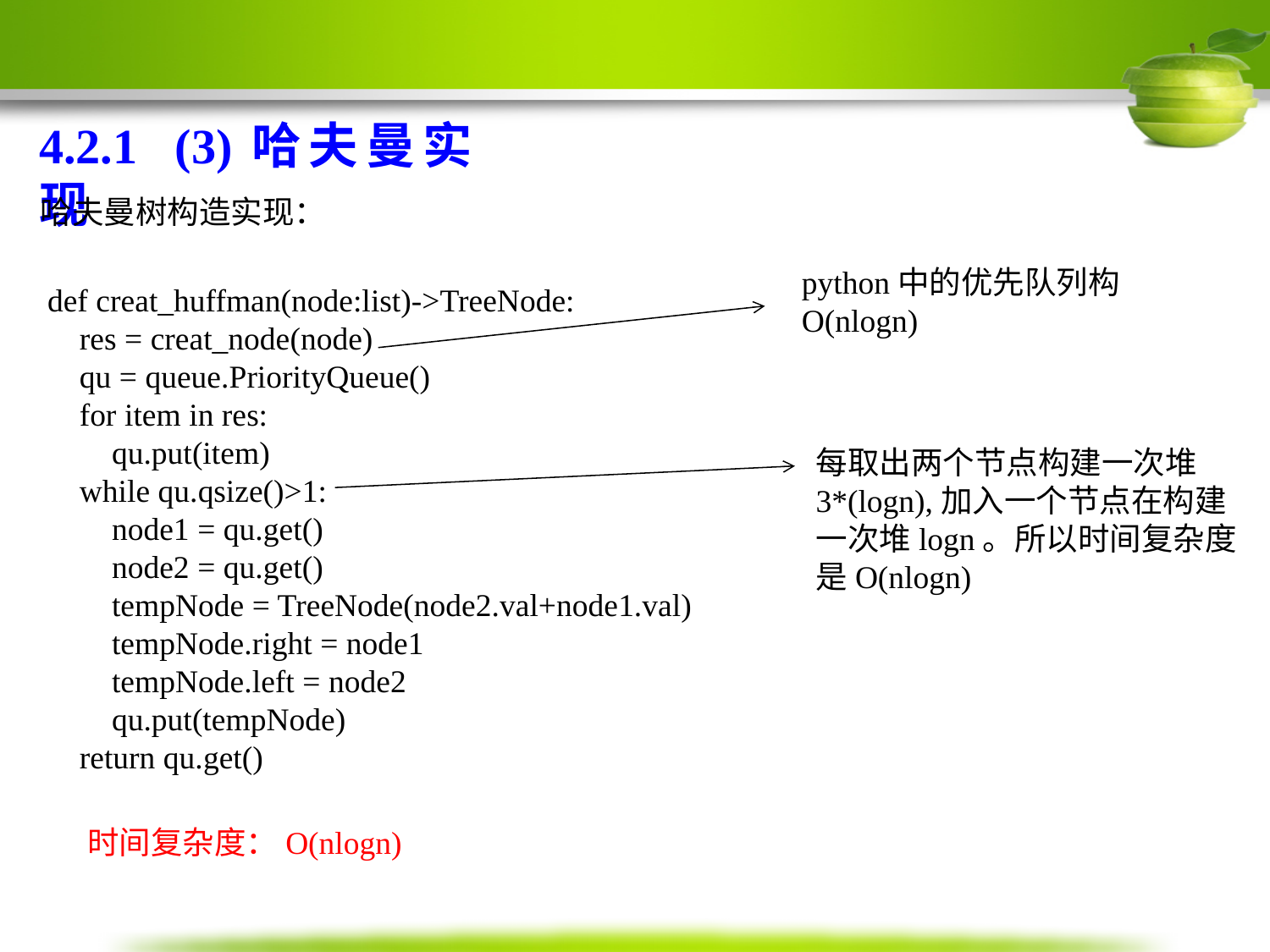

4.2.1 (3)哈夫曼实现
哈夫曼树构造实现：

def creat_huffman(node:list)->TreeNode:
    res = creat_node(node)
    qu = queue.PriorityQueue()
    for item in res:
        qu.put(item)
    while qu.qsize()>1:
        node1 = qu.get()
        node2 = qu.get()
        tempNode = TreeNode(node2.val+node1.val)
        tempNode.right = node1
        tempNode.left = node2
        qu.put(tempNode)
    return qu.get()
python中的优先队列构O(nlogn)
每取出两个节点构建一次堆3*(logn),加入一个节点在构建一次堆logn。所以时间复杂度是O(nlogn)
时间复杂度：O(nlogn)